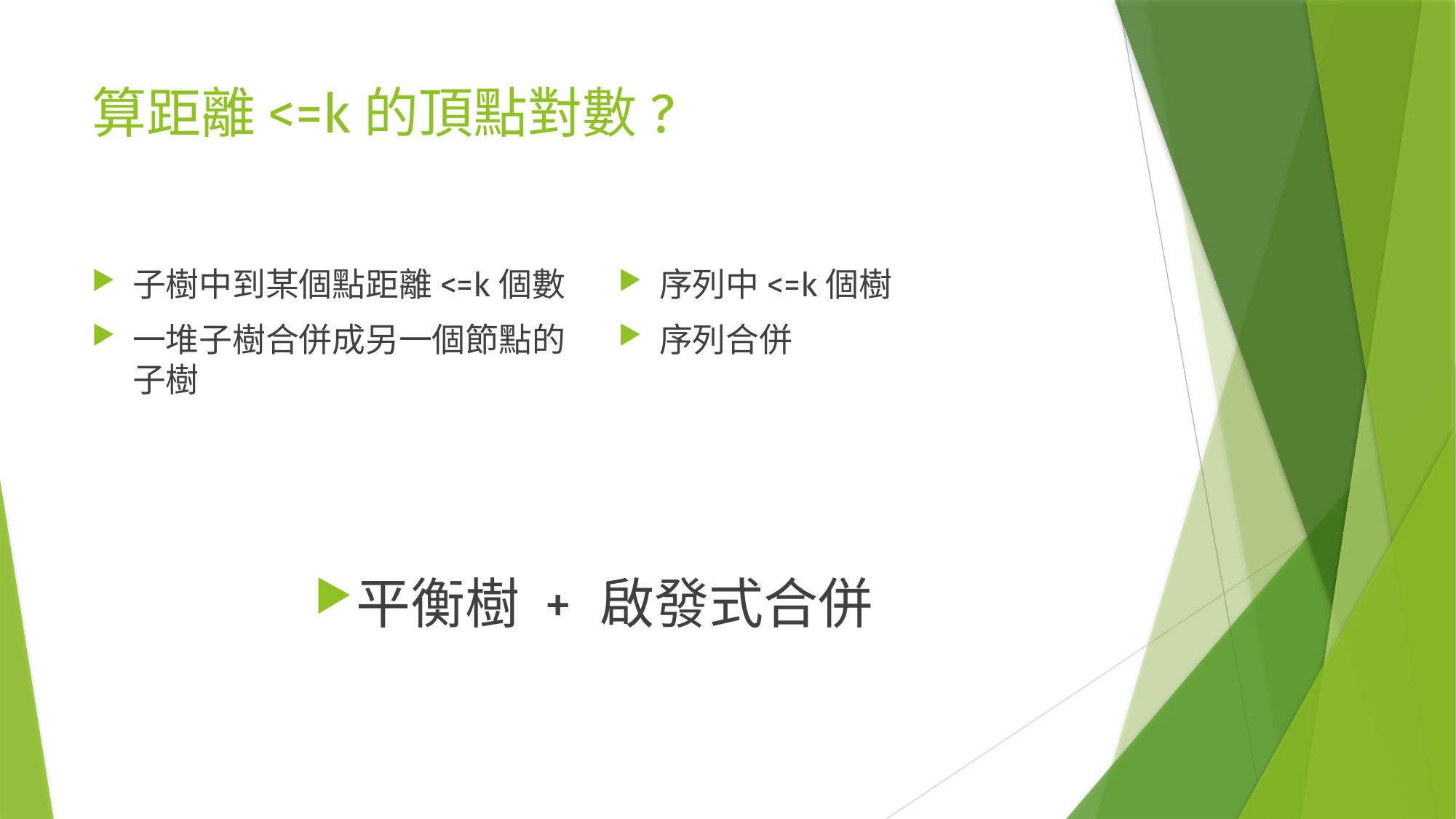

# 算距離<=k的頂點對數?
子樹中到某個點距離<=k個數
一堆子樹合併成另一個節點的子樹
序列中<=k個樹
序列合併
平衡樹 + 啟發式合併